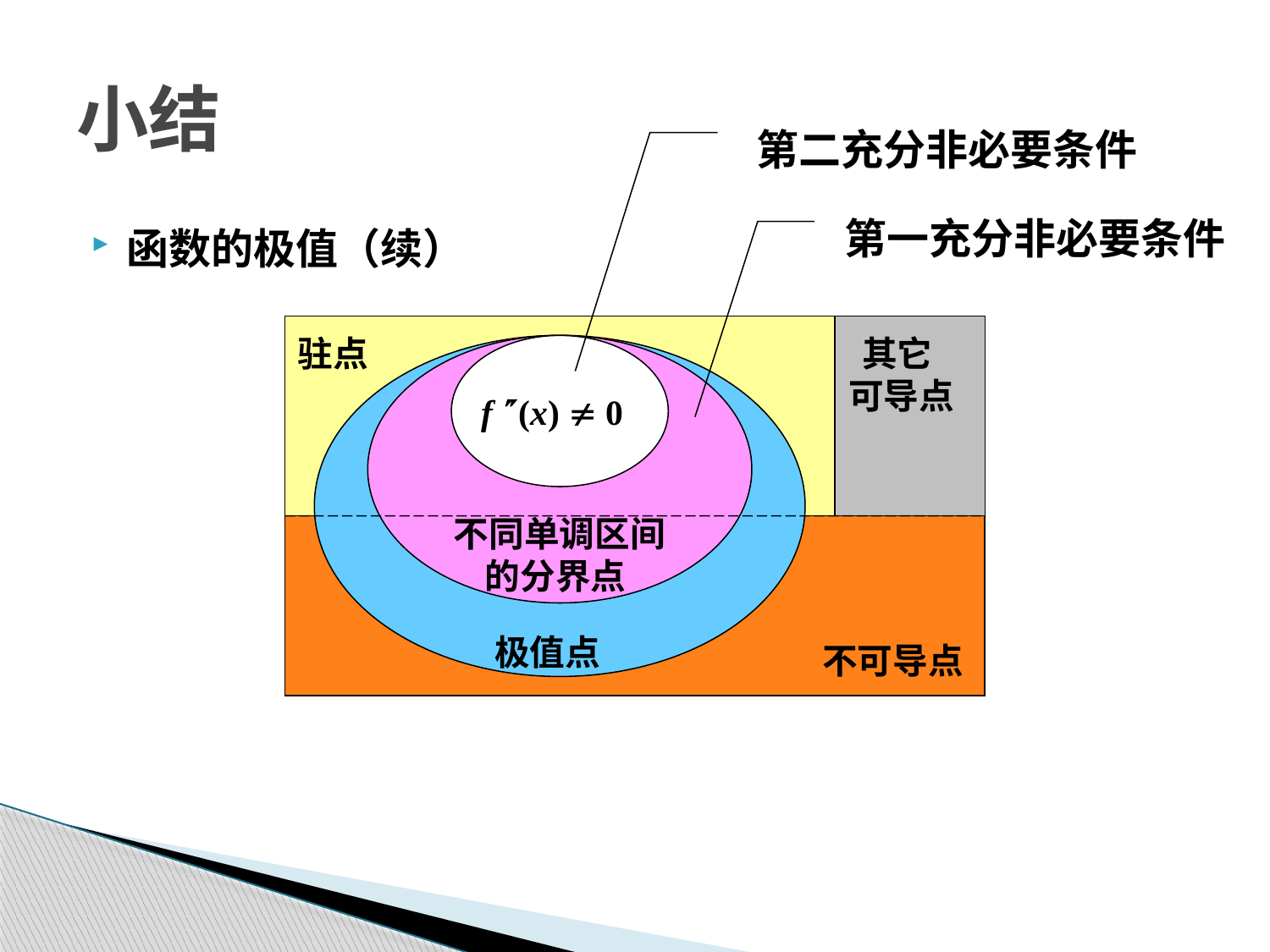

# 小结
第二充分非必要条件
函数的极值（续）
第一充分非必要条件

可导点
函数的定义域
驻点
其它
可导点

f ″(x) ≠ 0
不同单调区间
的分界点

极值点
不可导点